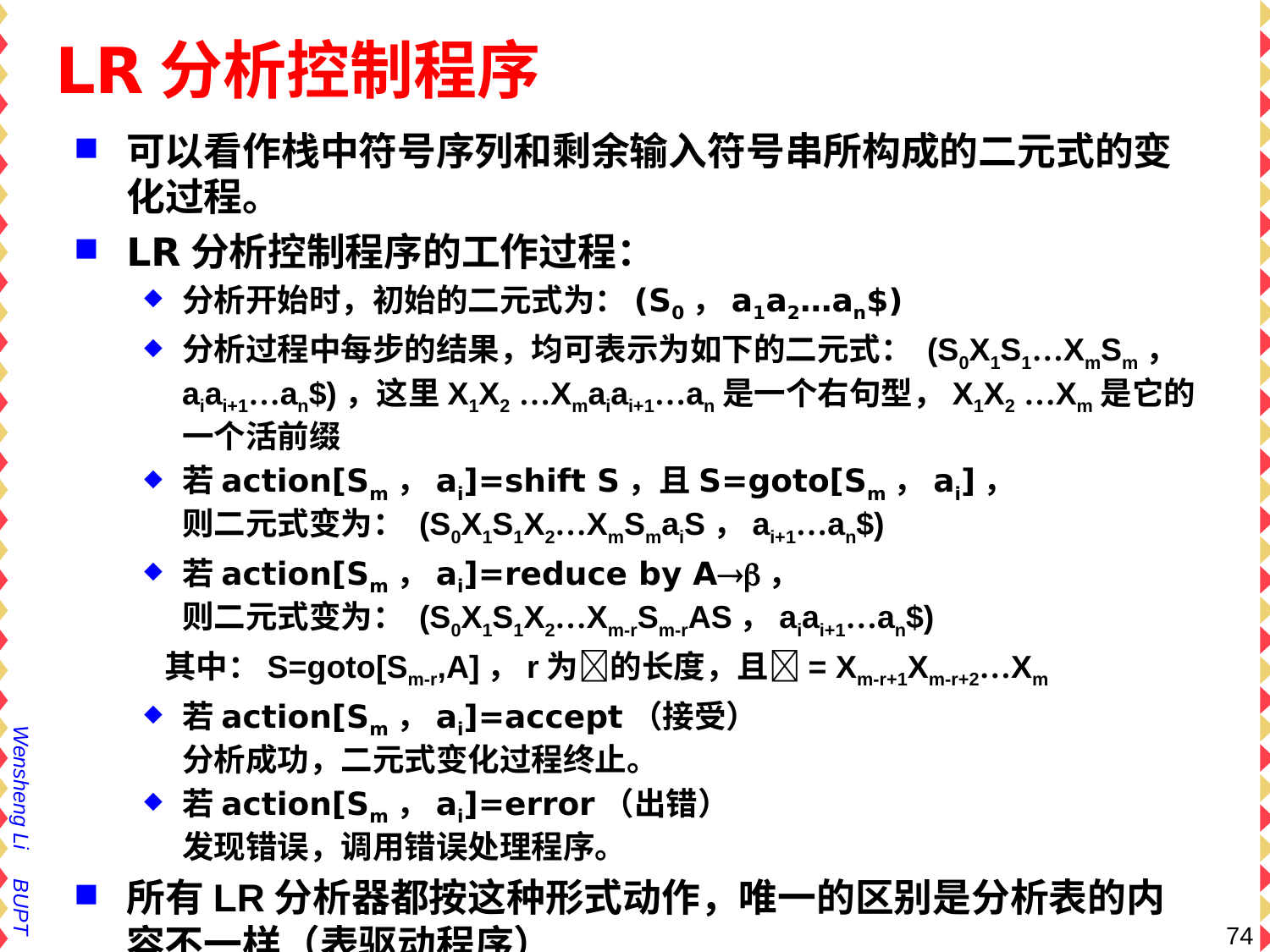

# LR分析控制程序
可以看作栈中符号序列和剩余输入符号串所构成的二元式的变化过程。
LR分析控制程序的工作过程：
分析开始时，初始的二元式为：(S0，a1a2…an$)
分析过程中每步的结果，均可表示为如下的二元式： (S0X1S1…XmSm，aiai+1…an$)，这里X1X2 …Xmaiai+1…an是一个右句型，X1X2 …Xm是它的一个活前缀
若action[Sm，ai]=shift S，且S=goto[Sm，ai]，
则二元式变为： (S0X1S1X2…XmSmaiS，ai+1…an$)
若action[Sm，ai]=reduce by A→β，
则二元式变为： (S0X1S1X2…Xm-rSm-rAS，aiai+1…an$)
  其中：S=goto[Sm-r,A]，r为β的长度，且β= Xm-r+1Xm-r+2…Xm
若action[Sm，ai]=accept（接受）
分析成功，二元式变化过程终止。
若action[Sm，ai]=error（出错）
发现错误，调用错误处理程序。
所有LR分析器都按这种形式动作，唯一的区别是分析表的内容不一样（表驱动程序）
74